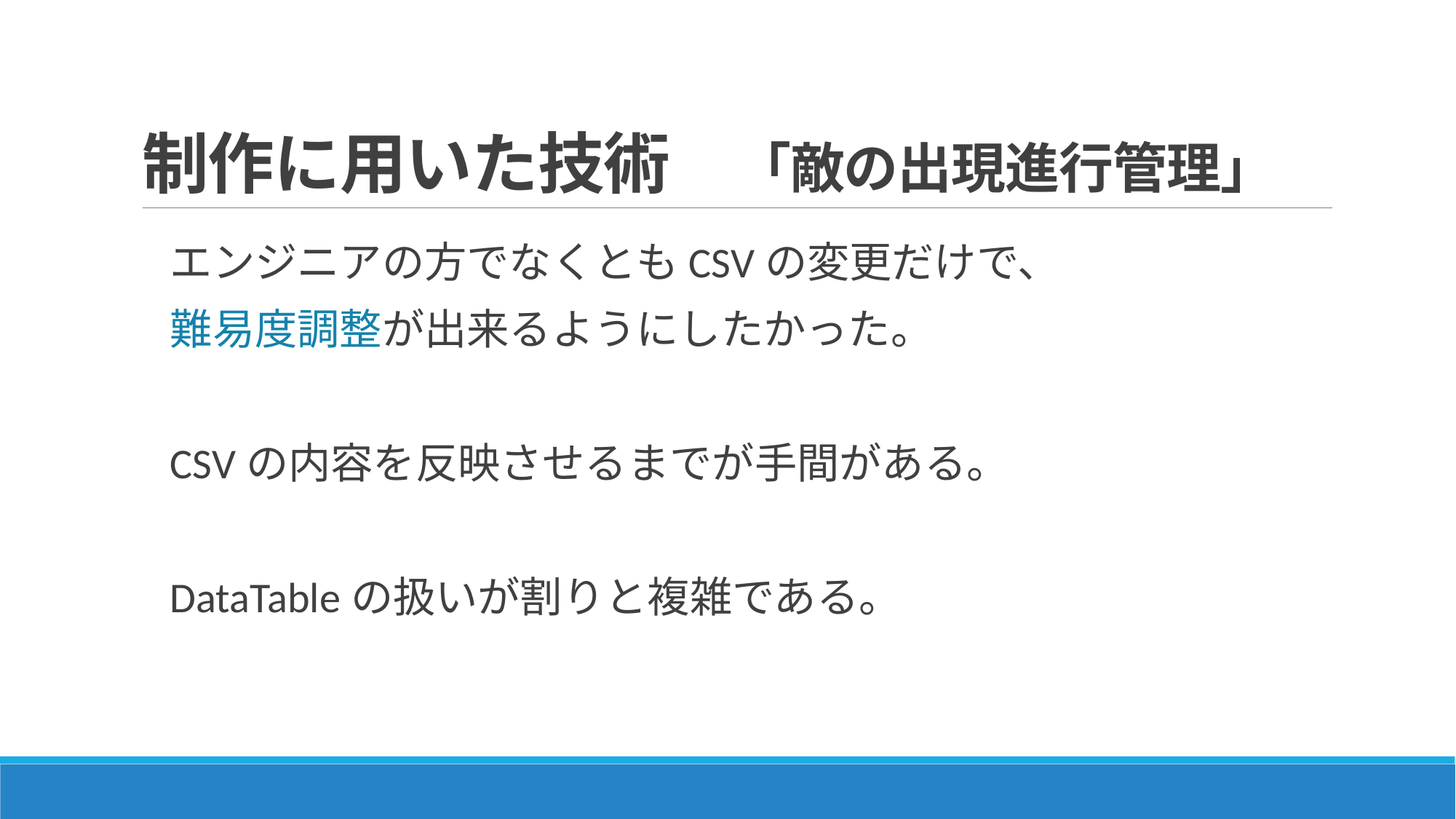

# 制作に用いた技術　「敵の出現進行管理」
エンジニアの方でなくともCSVの変更だけで、
難易度調整が出来るようにしたかった。

CSVの内容を反映させるまでが手間がある。

DataTableの扱いが割りと複雑である。